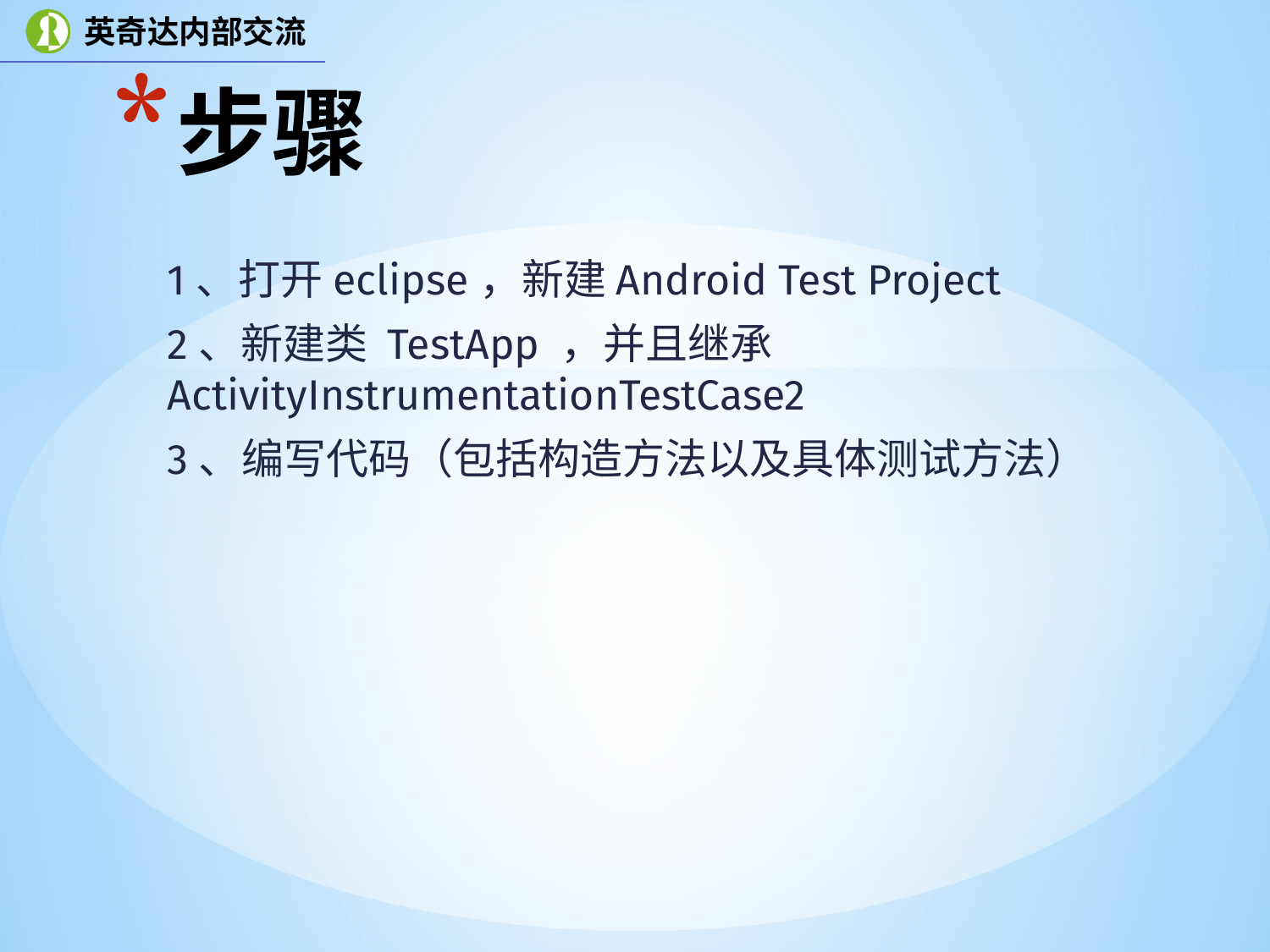

# 步骤
1、打开eclipse，新建Android Test Project
2、新建类 TestApp ，并且继承	ActivityInstrumentationTestCase2
3、编写代码（包括构造方法以及具体测试方法）